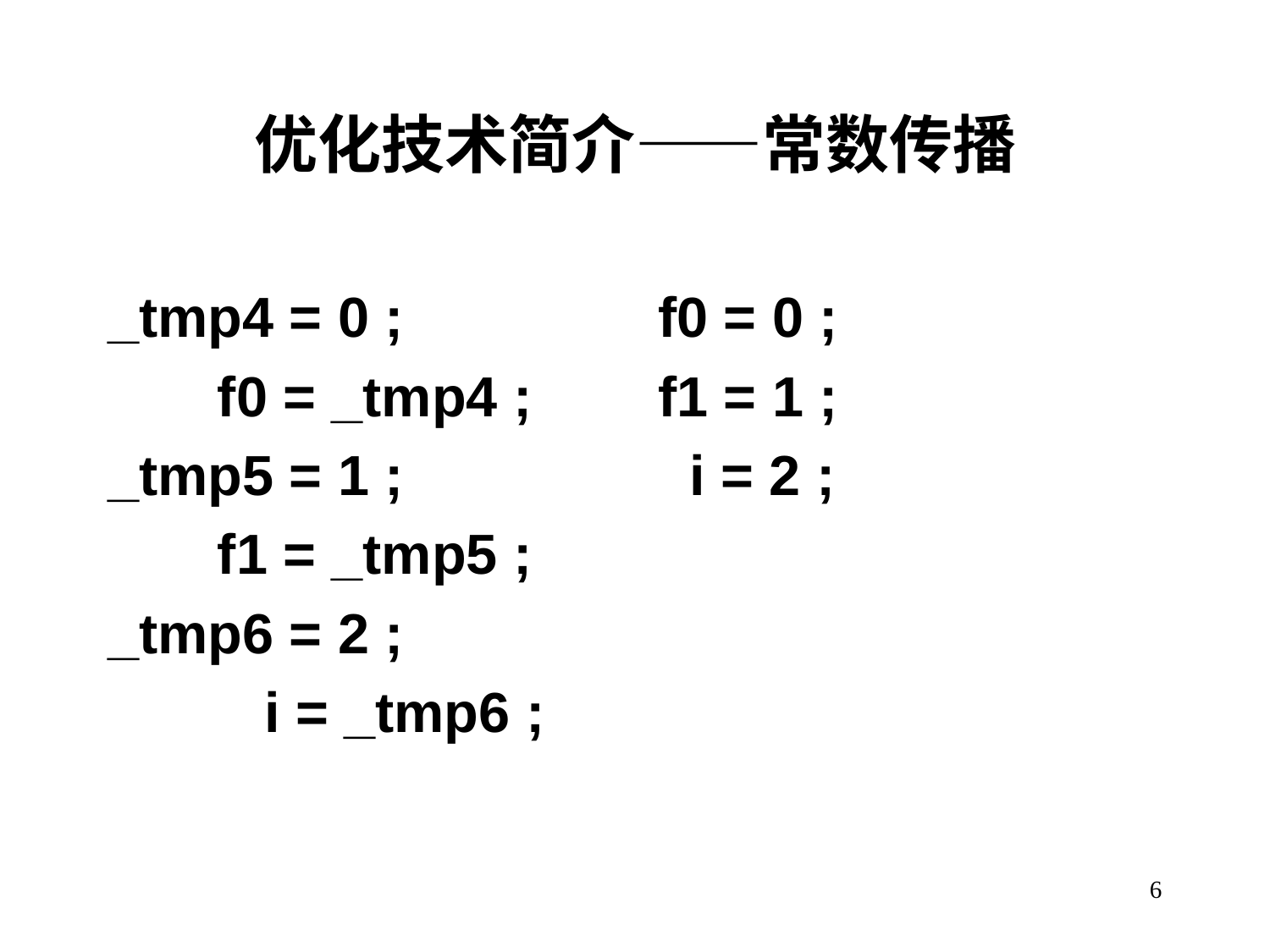

# 优化技术简介——常数传播
_tmp4 = 0 ;
       f0 = _tmp4 ;
_tmp5 = 1 ;
       f1 = _tmp5 ;
_tmp6 = 2 ;
          i = _tmp6 ;
f0 = 0 ;
f1 = 1 ;
  i = 2 ;
6